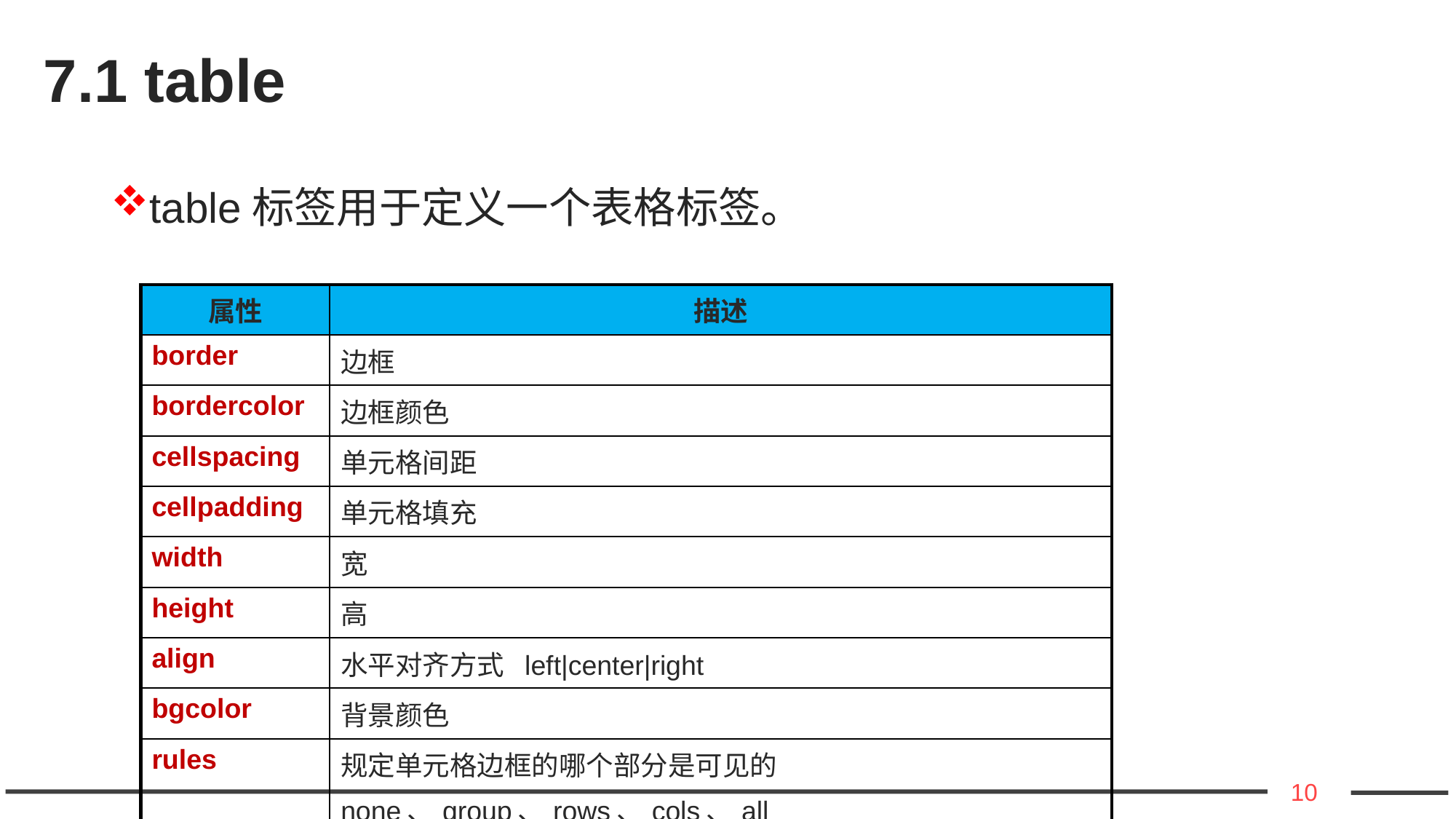

# 7.1 table
table标签用于定义一个表格标签。
| 属性 | 描述 |
| --- | --- |
| border | 边框 |
| bordercolor | 边框颜色 |
| cellspacing | 单元格间距 |
| cellpadding | 单元格填充 |
| width | 宽 |
| height | 高 |
| align | 水平对齐方式 left|center|right |
| bgcolor | 背景颜色 |
| rules | 规定单元格边框的哪个部分是可见的 none、group、rows、cols、all |